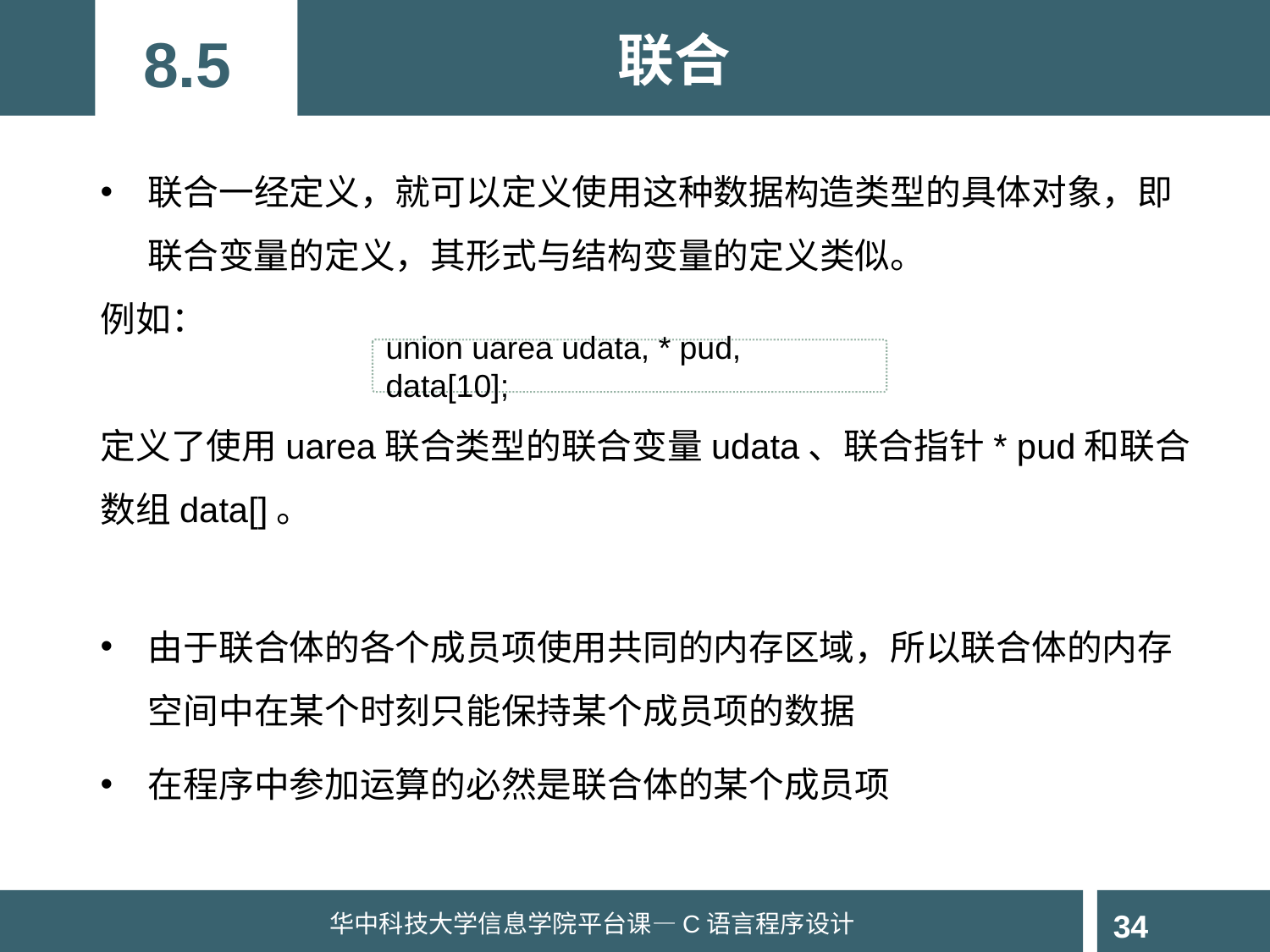

联合
8.5
联合一经定义，就可以定义使用这种数据构造类型的具体对象，即联合变量的定义，其形式与结构变量的定义类似。
例如：

定义了使用uarea联合类型的联合变量udata、联合指针* pud和联合数组data[]。

由于联合体的各个成员项使用共同的内存区域，所以联合体的内存空间中在某个时刻只能保持某个成员项的数据
在程序中参加运算的必然是联合体的某个成员项
union uarea udata, * pud, data[10];